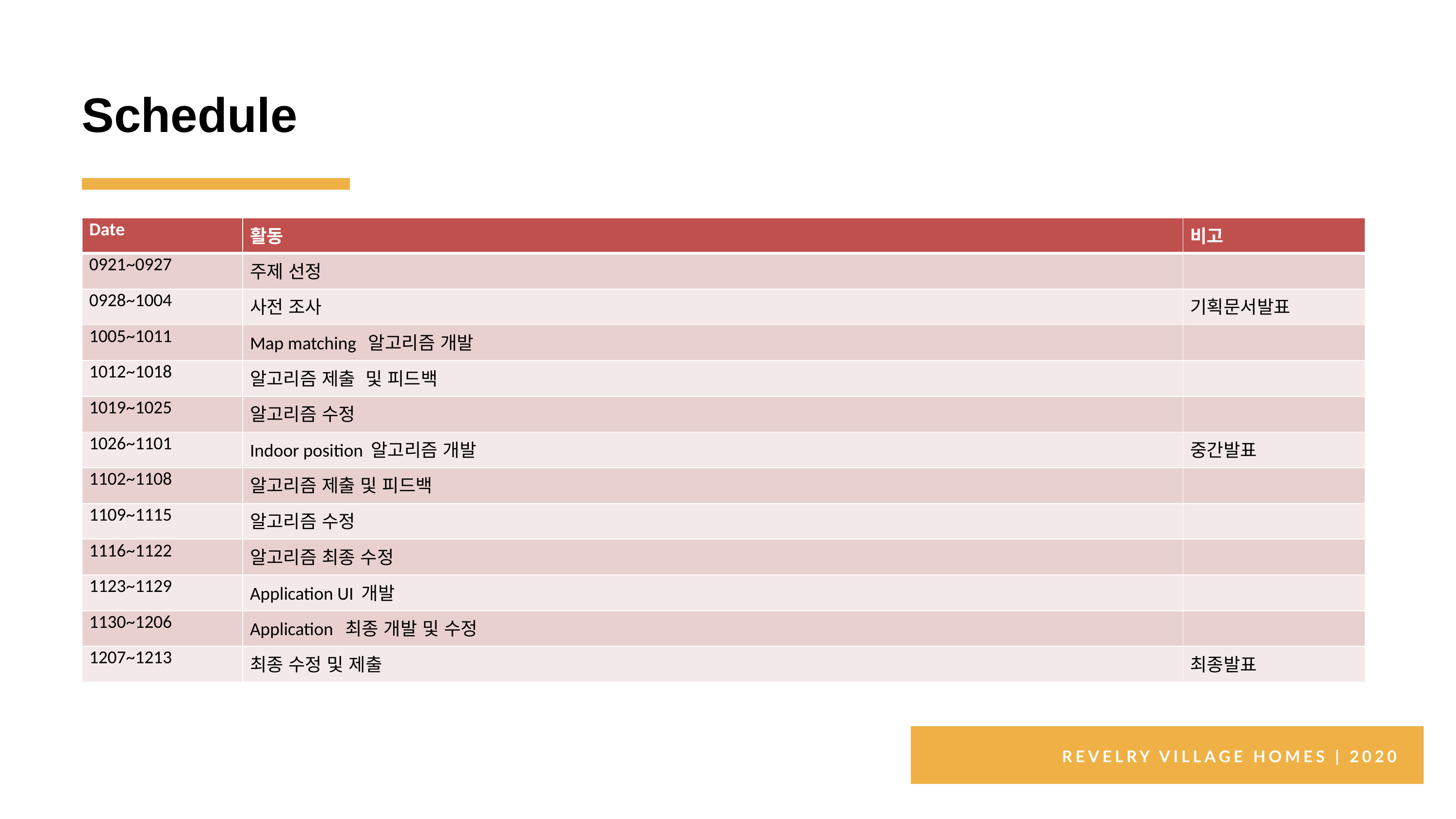

Schedule

| Date | 활동 | 비고 |
| --- | --- | --- |
| 0921~0927 | 주제 선정 |  |
| 0928~1004 | 사전 조사 | 기획문서발표 |
| 1005~1011 | Map matching 알고리즘 개발 |  |
| 1012~1018 | 알고리즘 제출 및 피드백 |  |
| 1019~1025 | 알고리즘 수정 |  |
| 1026~1101 | Indoor position 알고리즘 개발 | 중간발표 |
| 1102~1108 | 알고리즘 제출 및 피드백 |  |
| 1109~1115 | 알고리즘 수정 |  |
| 1116~1122 | 알고리즘 최종 수정 |  |
| 1123~1129 | Application UI 개발 |  |
| 1130~1206 | Application 최종 개발 및 수정 |  |
| 1207~1213 | 최종 수정 및 제출 | 최종발표 |

REVELRY VILLAGE HOMES | 2020